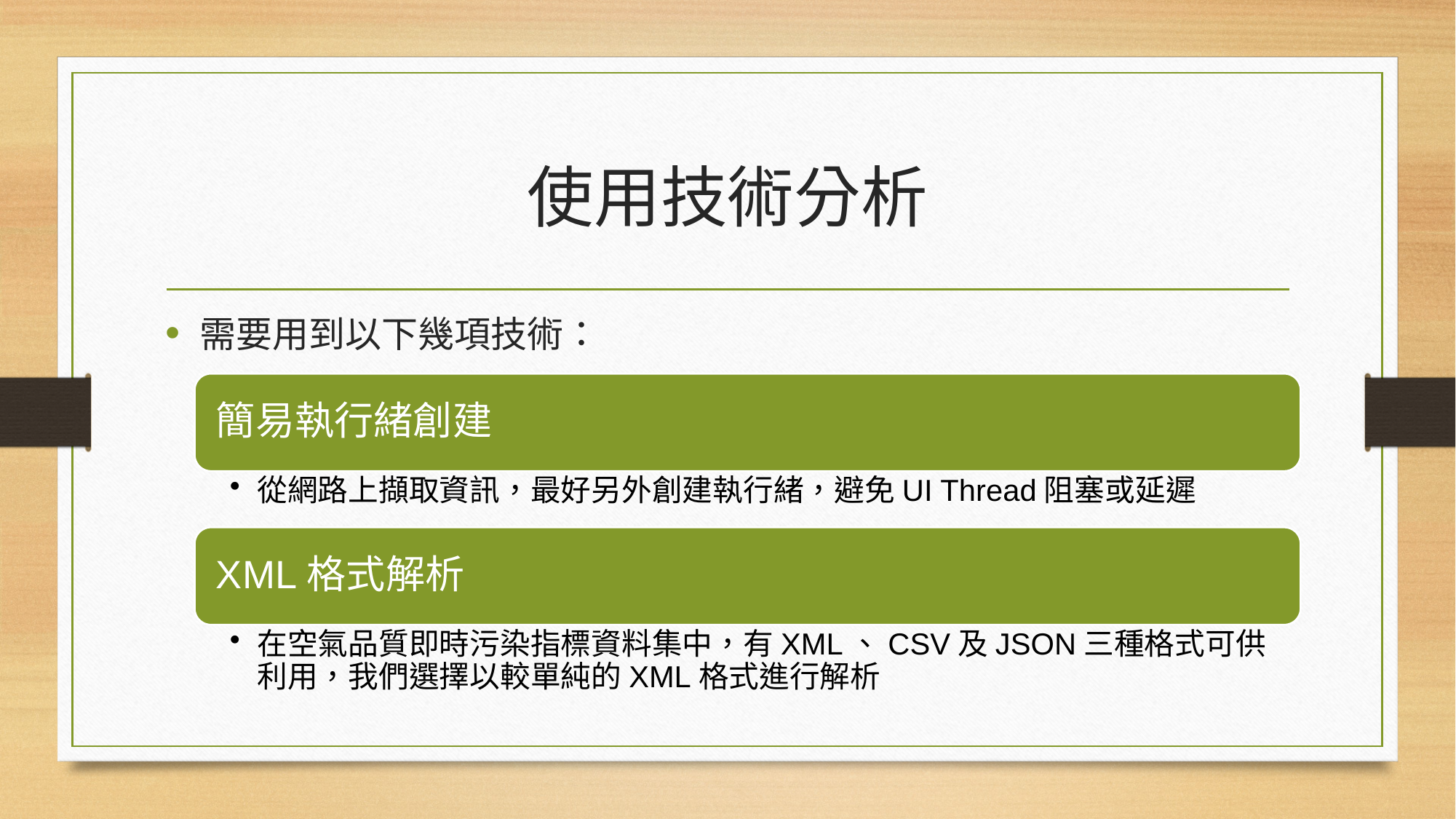

# 使用技術分析
需要用到以下幾項技術：
簡易執行緒創建
從網路上擷取資訊，最好另外創建執行緒，避免UI Thread阻塞或延遲
XML格式解析
在空氣品質即時污染指標資料集中，有XML、CSV及JSON三種格式可供利用，我們選擇以較單純的XML格式進行解析